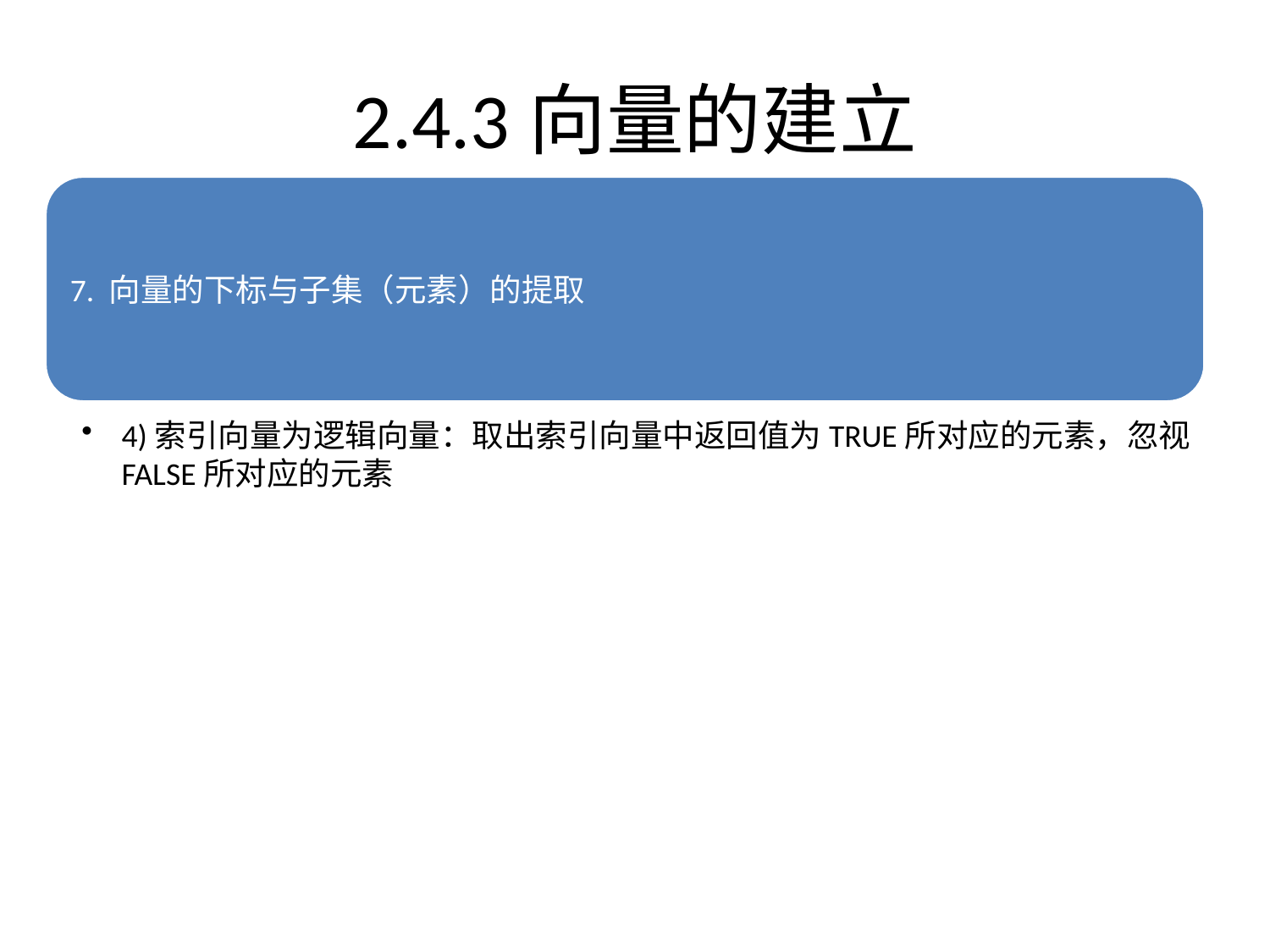

# 2.4.3向量的建立
7. 向量的下标与子集（元素）的提取
4)索引向量为逻辑向量：取出索引向量中返回值为TRUE所对应的元素，忽视FALSE所对应的元素